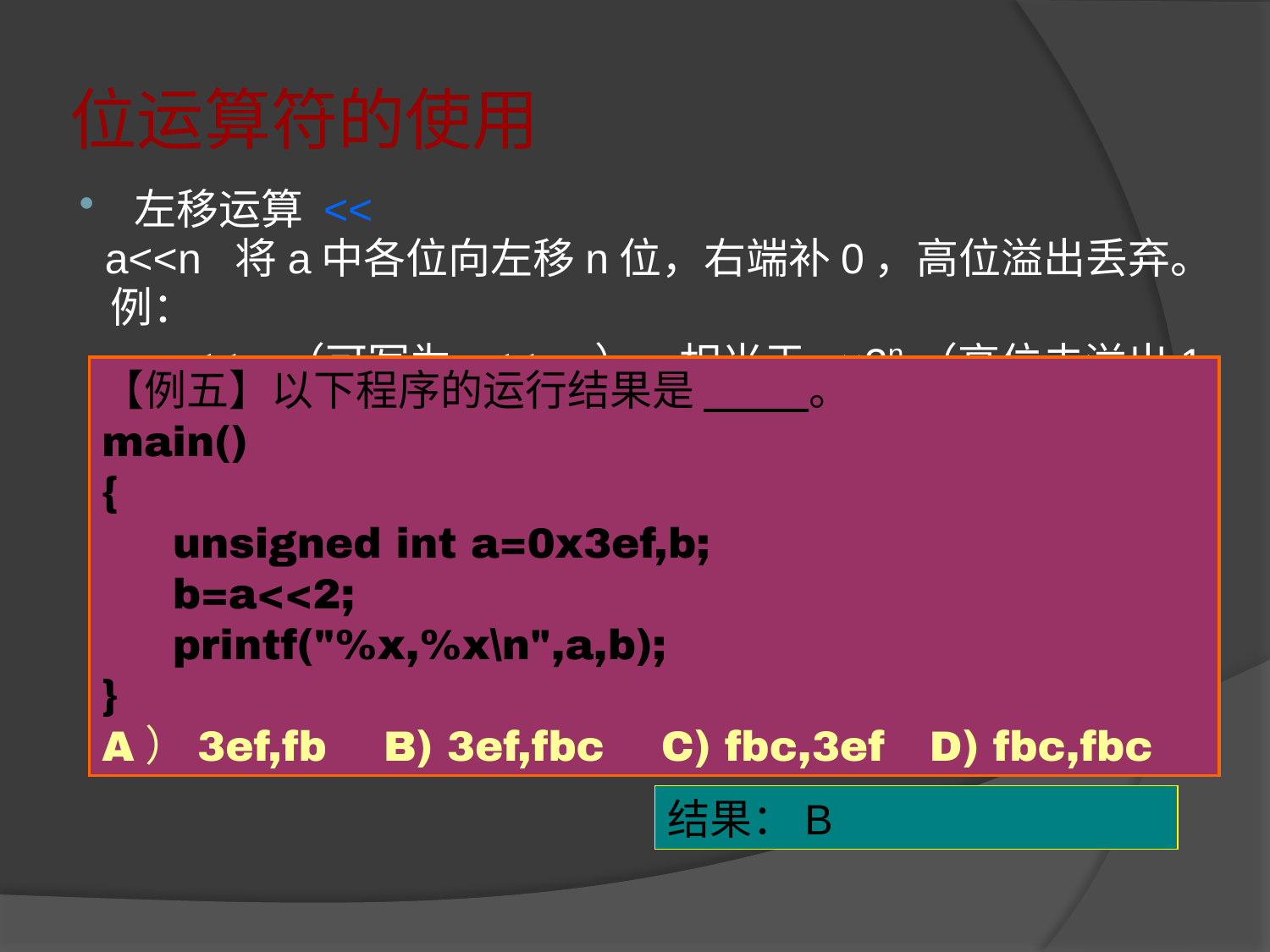

# 位运算符的使用
左移运算 <<
  a<<n  将a中各位向左移n位，右端补0，高位溢出丢弃。
  例：
  a= a<<n （可写为a<<=n），相当于a×2n（高位未溢出1时）

【例五】以下程序的运行结果是            。
main()
{
     unsigned int a=0x3ef,b;
     b=a<<2;
     printf("%x,%x\n",a,b);
}
A）3ef,fb    B) 3ef,fbc    C) fbc,3ef   D) fbc,fbc
结果：B